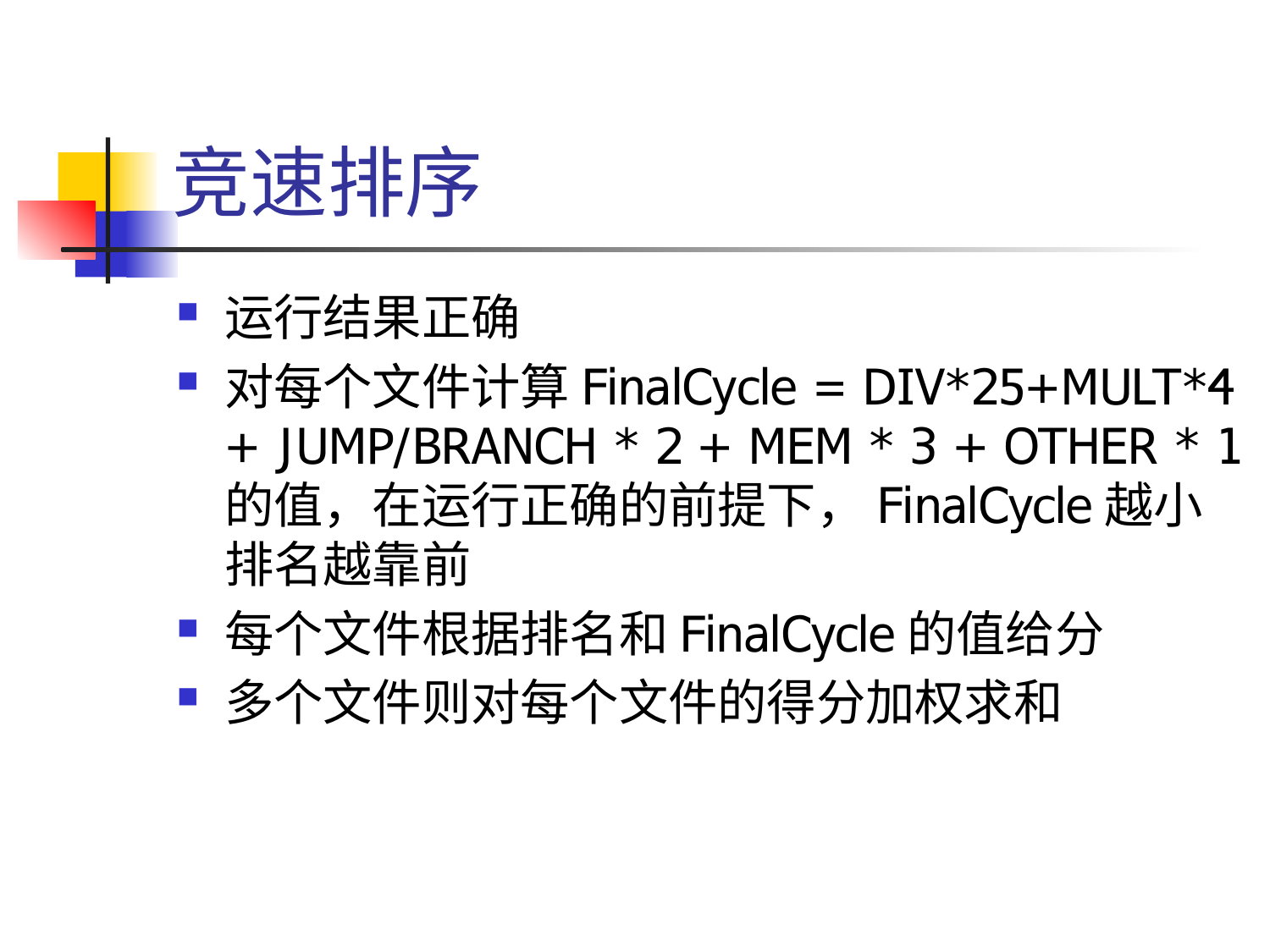

# 竞速排序
运行结果正确
对每个文件计算FinalCycle = DIV*25+MULT*4 + JUMP/BRANCH * 2 + MEM * 3 + OTHER * 1的值，在运行正确的前提下，FinalCycle越小排名越靠前
每个文件根据排名和FinalCycle的值给分
多个文件则对每个文件的得分加权求和